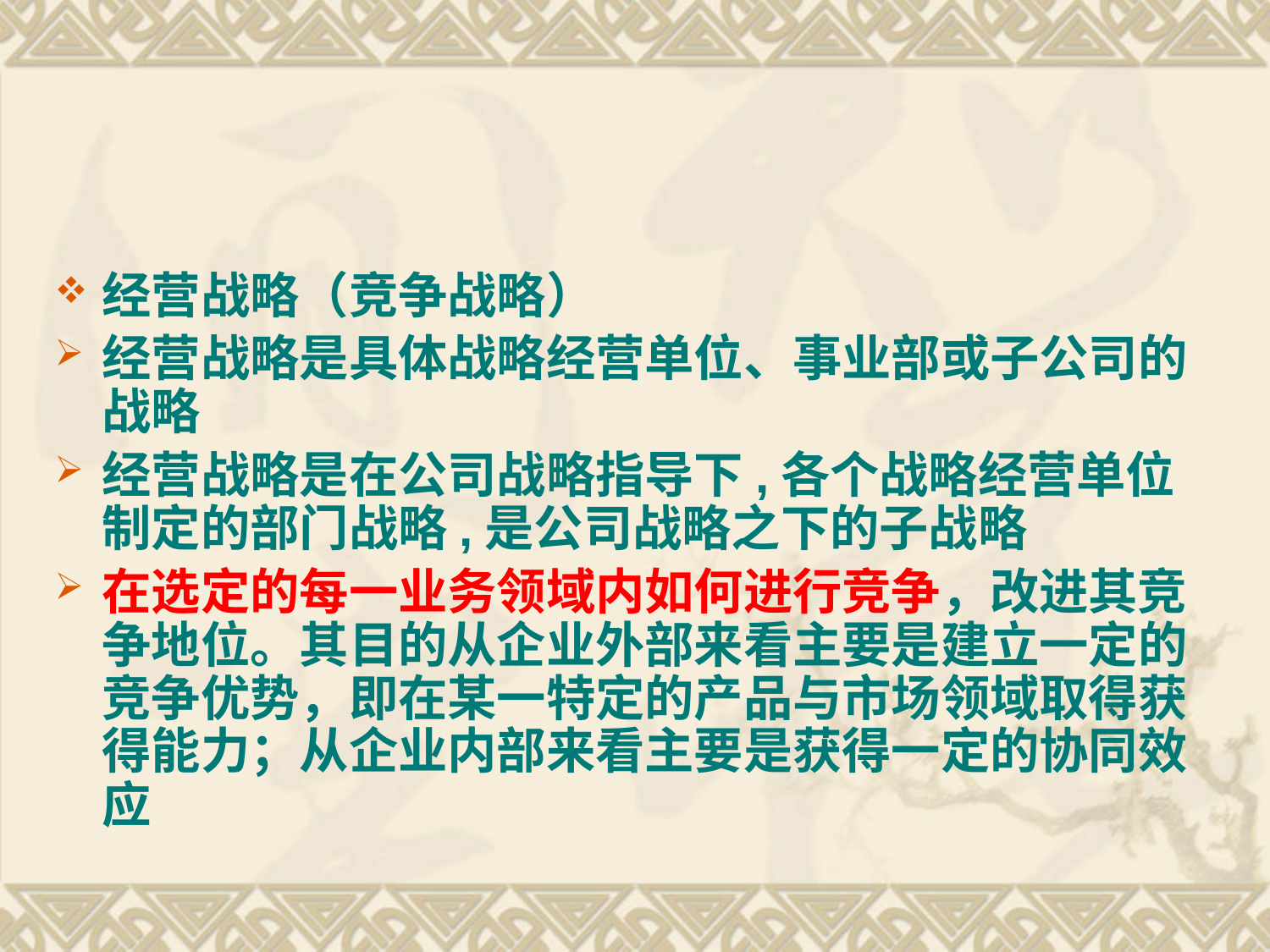

#
经营战略（竞争战略）
经营战略是具体战略经营单位、事业部或子公司的战略
经营战略是在公司战略指导下,各个战略经营单位制定的部门战略,是公司战略之下的子战略
在选定的每一业务领域内如何进行竞争，改进其竞争地位。其目的从企业外部来看主要是建立一定的竞争优势，即在某一特定的产品与市场领域取得获得能力；从企业内部来看主要是获得一定的协同效应